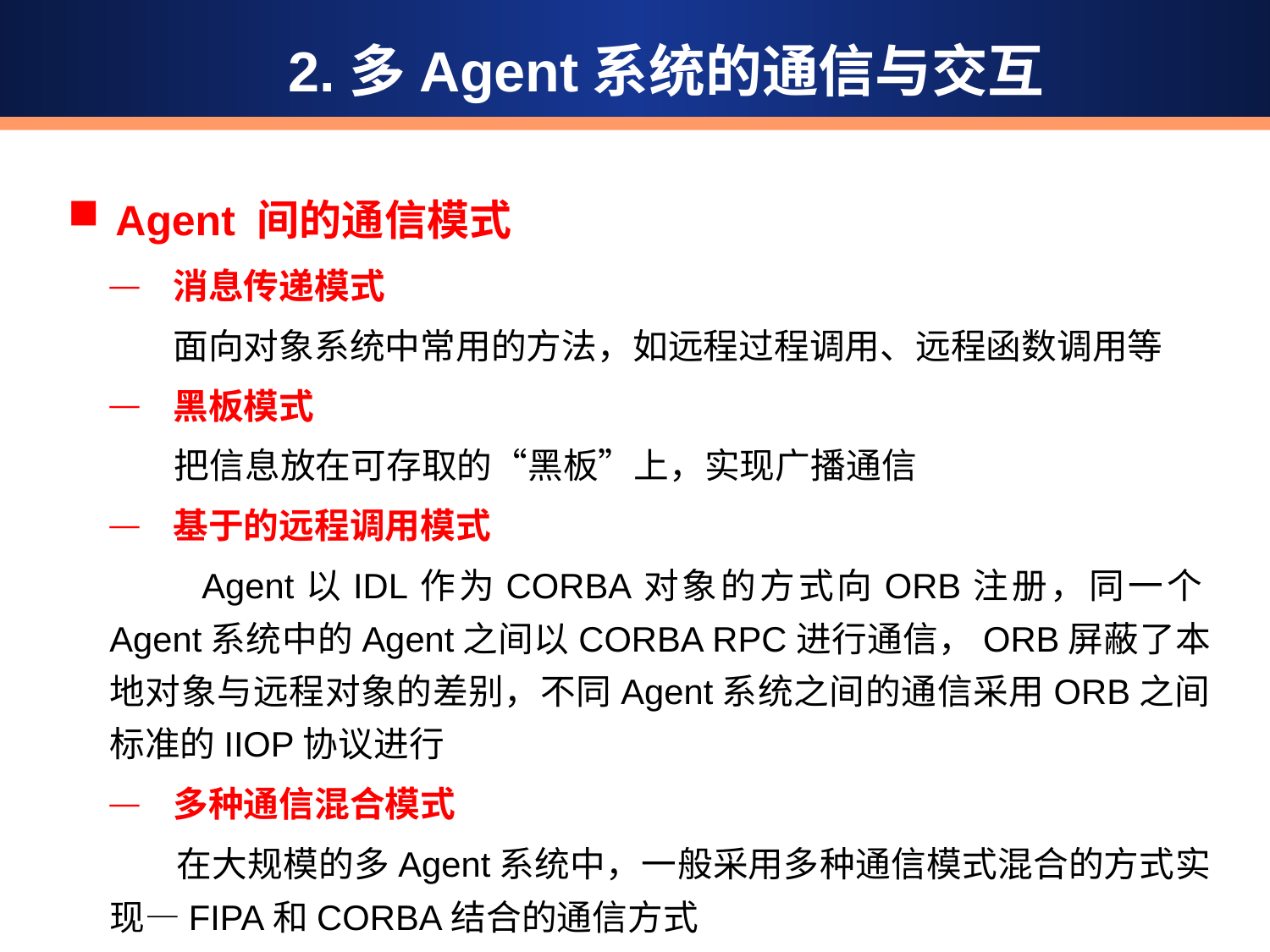

2.多Agent系统的通信与交互
Agent 间的通信模式
消息传递模式
面向对象系统中常用的方法，如远程过程调用、远程函数调用等
黑板模式
       把信息放在可存取的“黑板”上，实现广播通信
基于的远程调用模式
       Agent以IDL作为CORBA对象的方式向ORB注册，同一个Agent系统中的Agent之间以CORBA RPC进行通信，ORB屏蔽了本地对象与远程对象的差别，不同Agent系统之间的通信采用ORB之间标准的IIOP协议进行
多种通信混合模式
       在大规模的多Agent系统中，一般采用多种通信模式混合的方式实现—FIPA和CORBA结合的通信方式